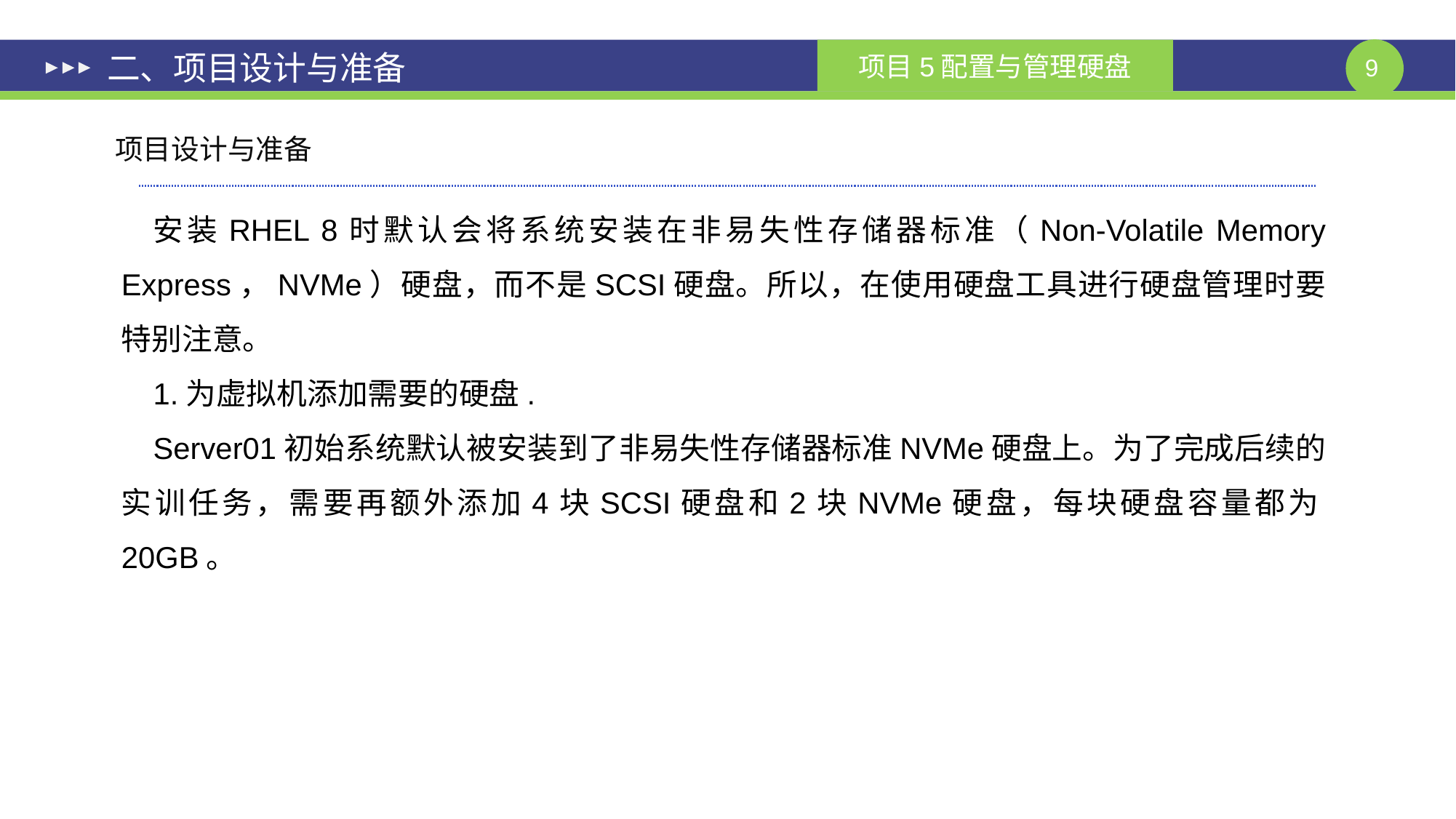

# 二、项目设计与准备
项目设计与准备

安装RHEL 8时默认会将系统安装在非易失性存储器标准（Non-Volatile Memory Express，NVMe）硬盘，而不是SCSI硬盘。所以，在使用硬盘工具进行硬盘管理时要特别注意。
1.为虚拟机添加需要的硬盘.
Server01初始系统默认被安装到了非易失性存储器标准NVMe硬盘上。为了完成后续的实训任务，需要再额外添加4块SCSI硬盘和2块NVMe硬盘，每块硬盘容量都为20GB。